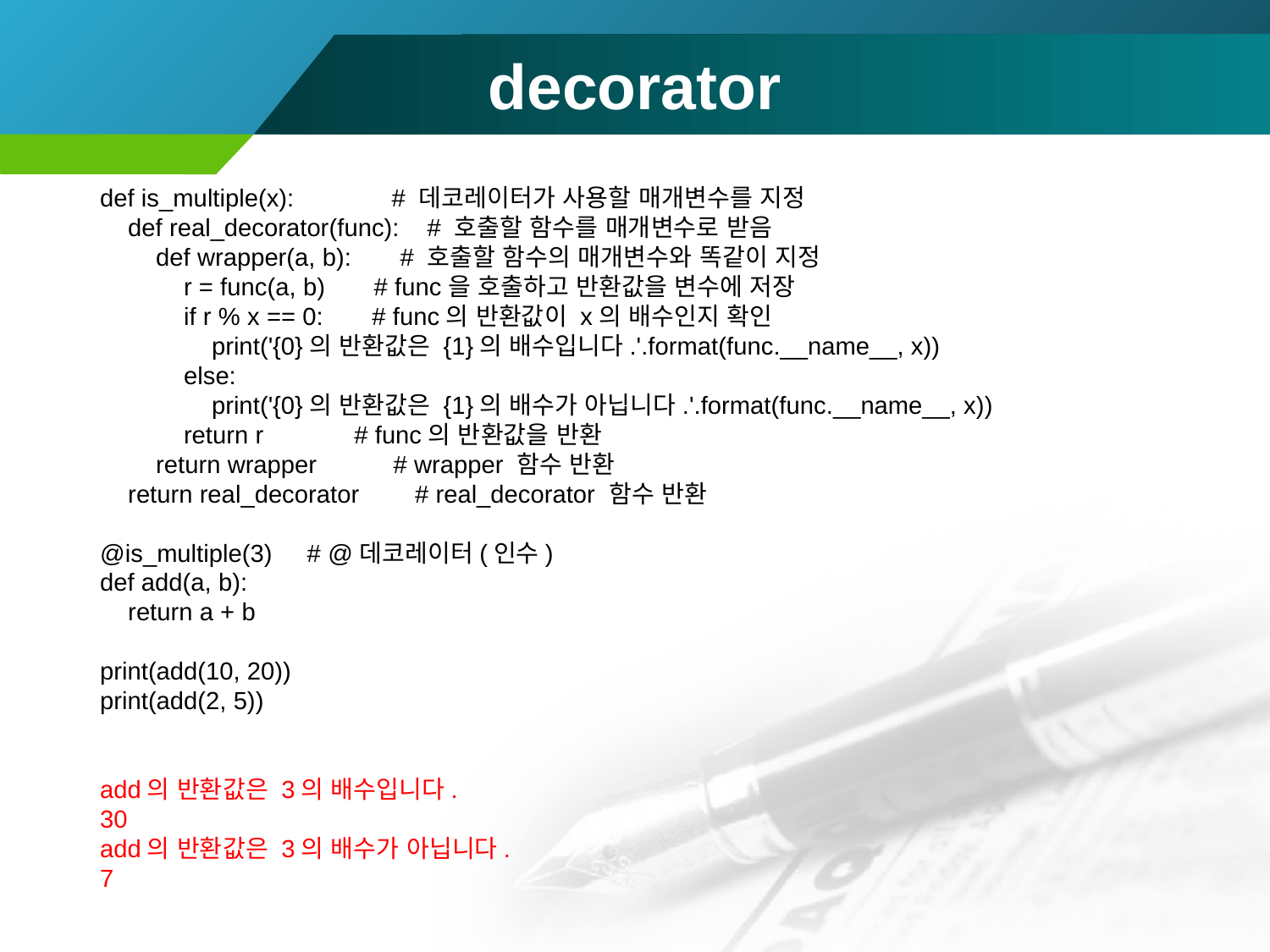

# decorator
def is_multiple(x):              # 데코레이터가 사용할 매개변수를 지정
    def real_decorator(func):    # 호출할 함수를 매개변수로 받음
        def wrapper(a, b):       # 호출할 함수의 매개변수와 똑같이 지정
            r = func(a, b)       # func을 호출하고 반환값을 변수에 저장
            if r % x == 0:       # func의 반환값이 x의 배수인지 확인
                print('{0}의 반환값은 {1}의 배수입니다.'.format(func.__name__, x))
            else:
                print('{0}의 반환값은 {1}의 배수가 아닙니다.'.format(func.__name__, x))
            return r             # func의 반환값을 반환
        return wrapper           # wrapper 함수 반환
    return real_decorator        # real_decorator 함수 반환

@is_multiple(3)     # @데코레이터(인수)
def add(a, b):
    return a + b

print(add(10, 20))
print(add(2, 5))

add의 반환값은 3의 배수입니다.
30
add의 반환값은 3의 배수가 아닙니다.
7